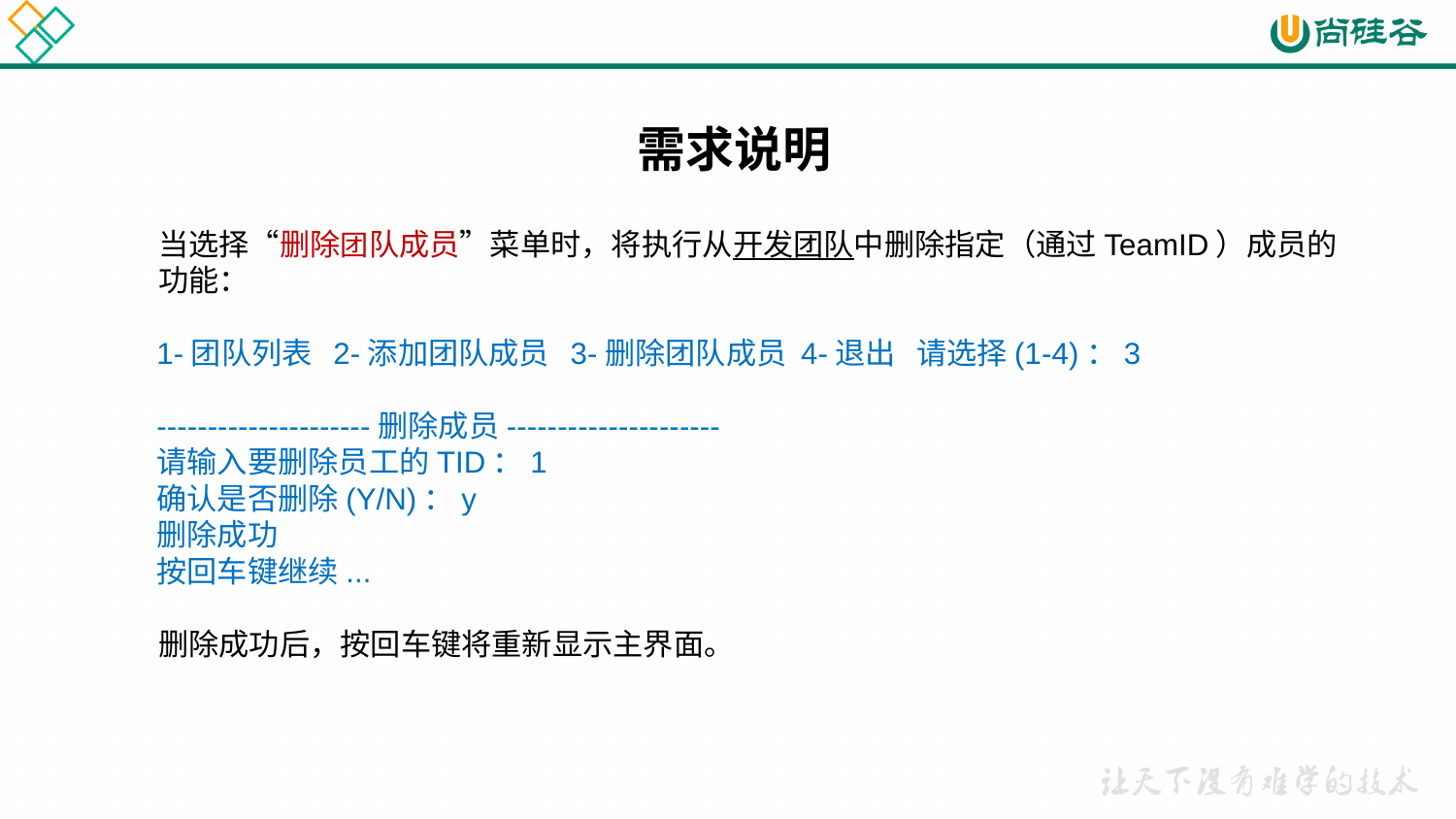

需求说明
	当选择“删除团队成员”菜单时，将执行从开发团队中删除指定（通过TeamID）成员的功能：

1-团队列表  2-添加团队成员  3-删除团队成员 4-退出   请选择(1-4)：3

---------------------删除成员---------------------
请输入要删除员工的TID：1
确认是否删除(Y/N)：y
删除成功
按回车键继续...

	删除成功后，按回车键将重新显示主界面。